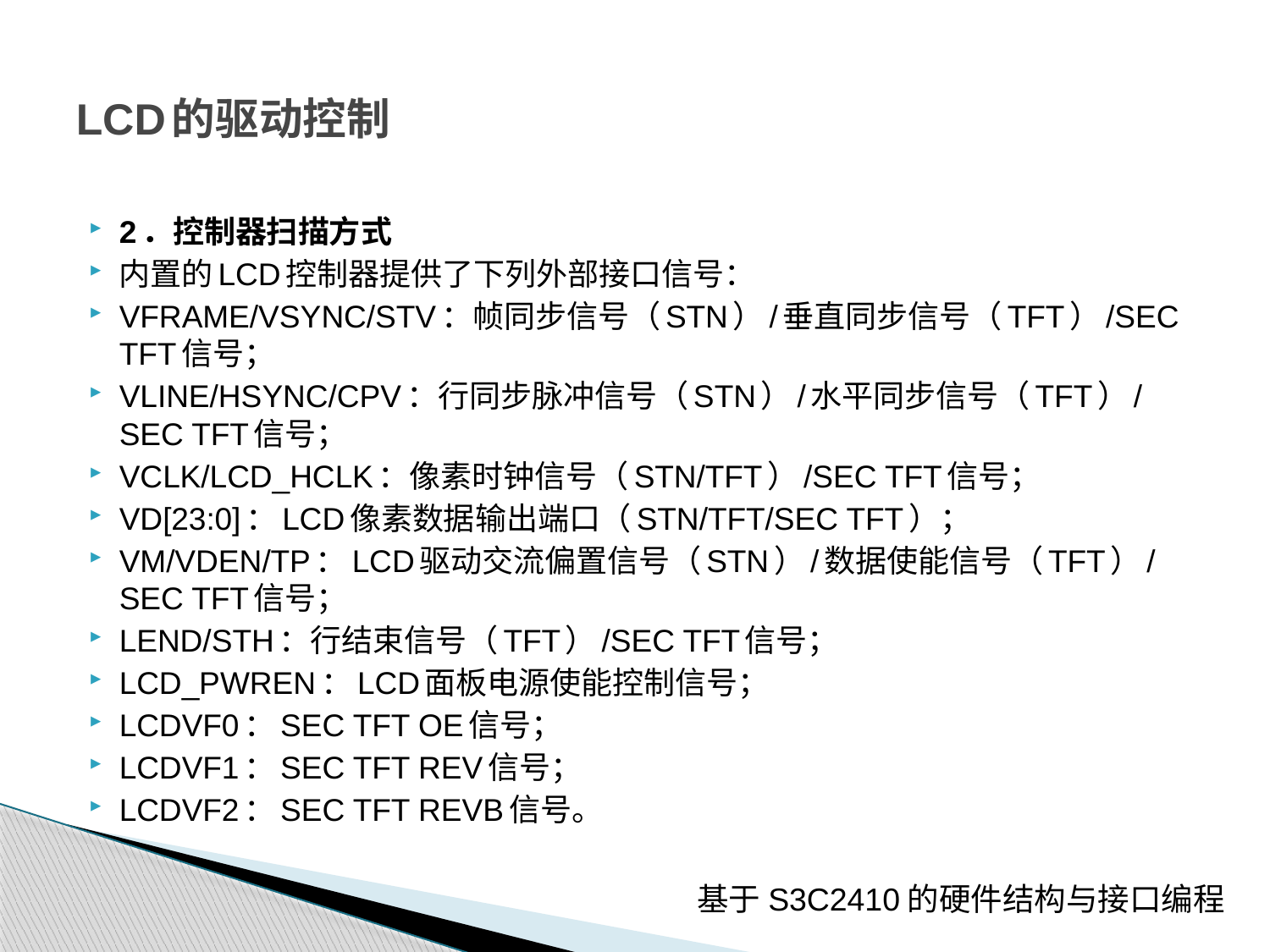

# LCD的驱动控制
2．控制器扫描方式
内置的LCD控制器提供了下列外部接口信号：
VFRAME/VSYNC/STV：帧同步信号（STN）/垂直同步信号（TFT）/SEC TFT信号；
VLINE/HSYNC/CPV：行同步脉冲信号（STN）/水平同步信号（TFT）/SEC TFT信号；
VCLK/LCD_HCLK：像素时钟信号（STN/TFT）/SEC TFT信号；
VD[23:0]：LCD像素数据输出端口（STN/TFT/SEC TFT）；
VM/VDEN/TP：LCD驱动交流偏置信号（STN）/数据使能信号（TFT）/SEC TFT信号；
LEND/STH：行结束信号（TFT）/SEC TFT信号；
LCD_PWREN：LCD面板电源使能控制信号；
LCDVF0：SEC TFT OE信号；
LCDVF1：SEC TFT REV信号；
LCDVF2：SEC TFT REVB信号。

基于S3C2410的硬件结构与接口编程